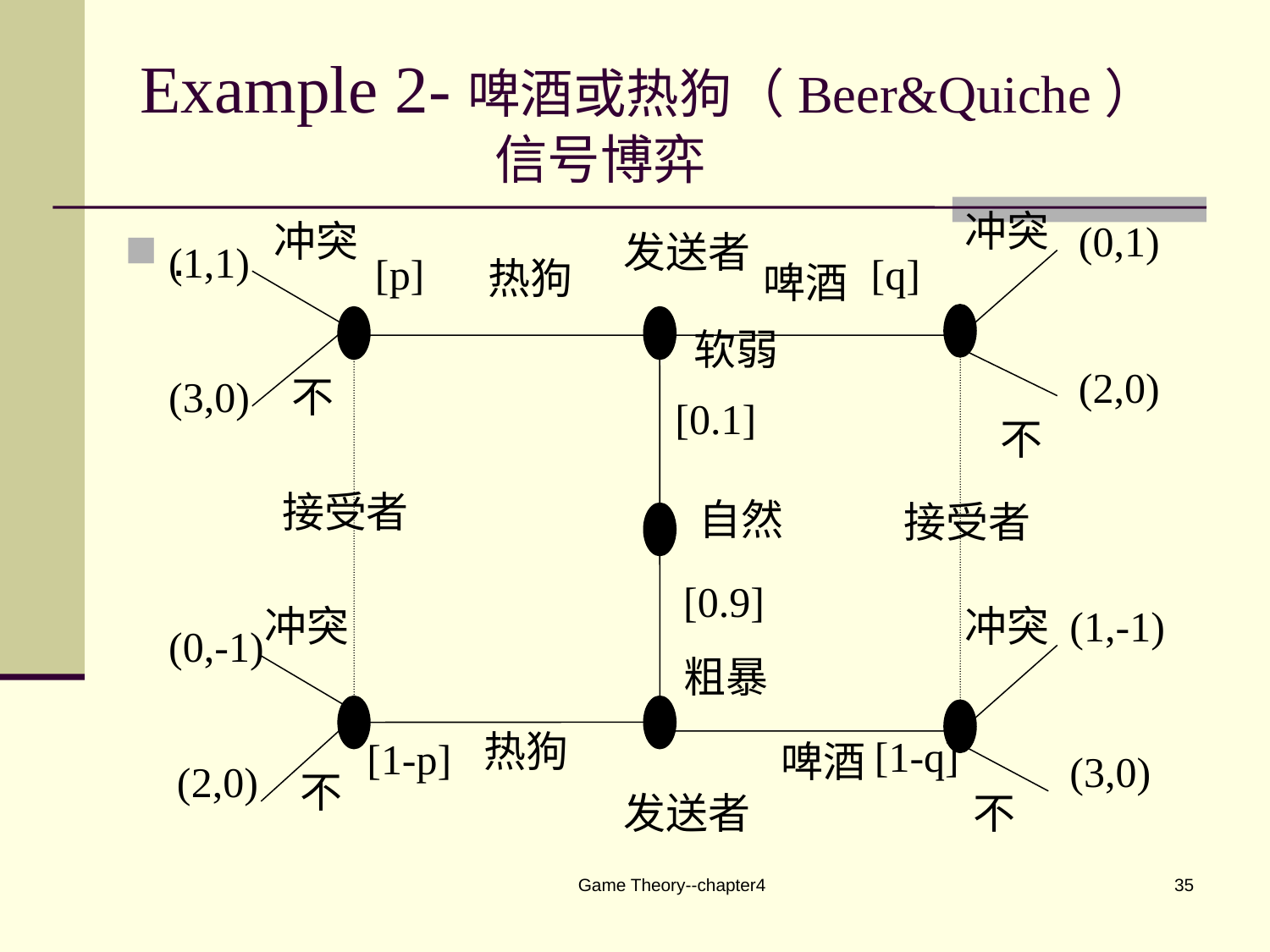

# Example 2-啤酒或热狗（Beer&Quiche） 信号博弈
冲突
冲突
(0,1)
发送者
(1,1)
[q]
[p]
热狗
啤酒

软弱

(2,0)

(3,0)
不
[0.1]
不
接受者
自然
接受者

[0.9]
冲突
冲突
(1,-1)
(0,-1)
粗暴

热狗

[1-q]
[1-p]
啤酒

(3,0)

(2,0)
不
发送者
不
.
Game Theory--chapter4
35